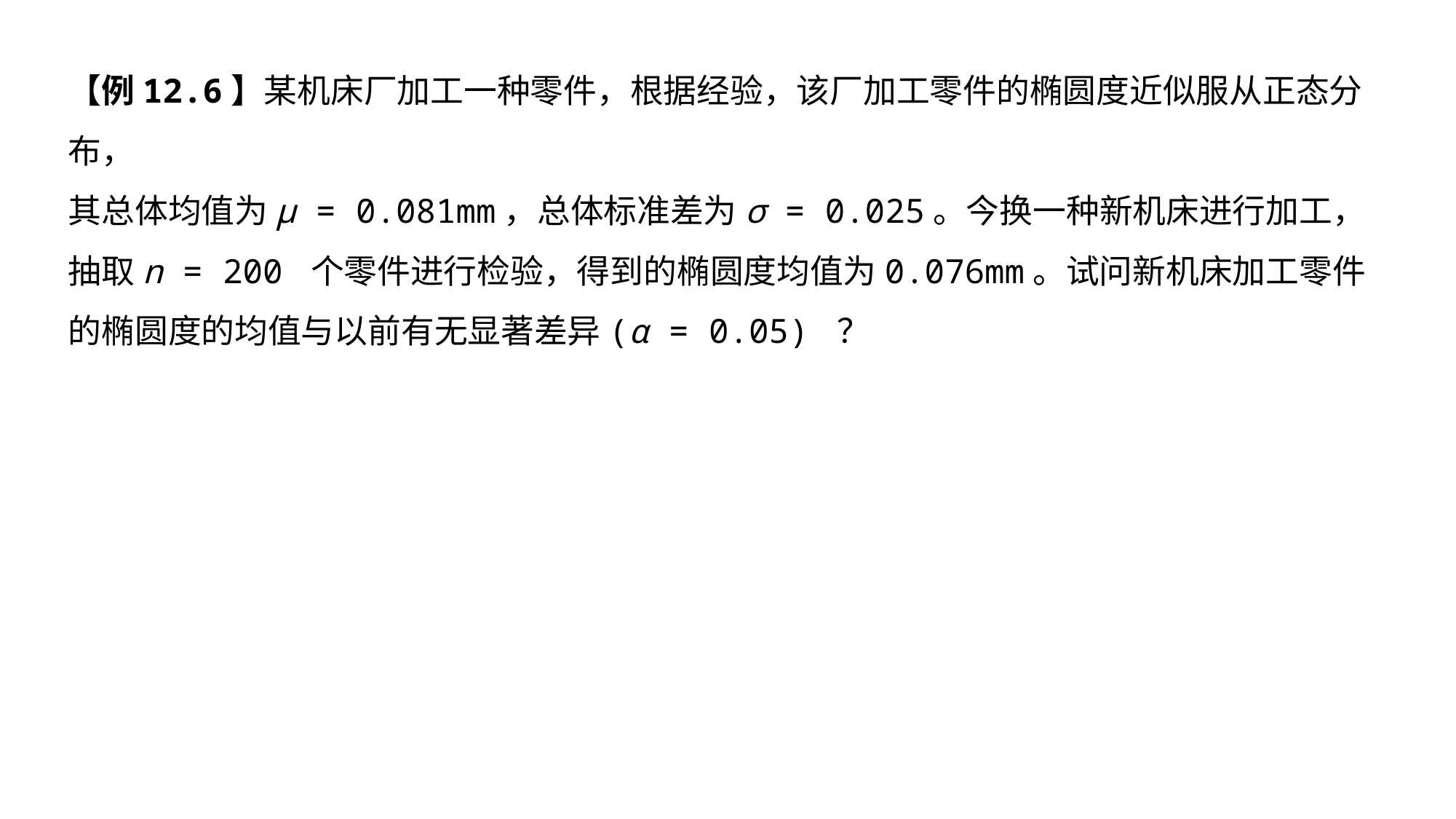

【例12.6】某机床厂加工一种零件，根据经验，该厂加工零件的椭圆度近似服从正态分布，
其总体均值为μ = 0.081mm，总体标准差为σ = 0.025。今换一种新机床进行加工，抽取n = 200 个零件进行检验，得到的椭圆度均值为0.076mm。试问新机床加工零件的椭圆度的均值与以前有无显著差异(α = 0.05) ？